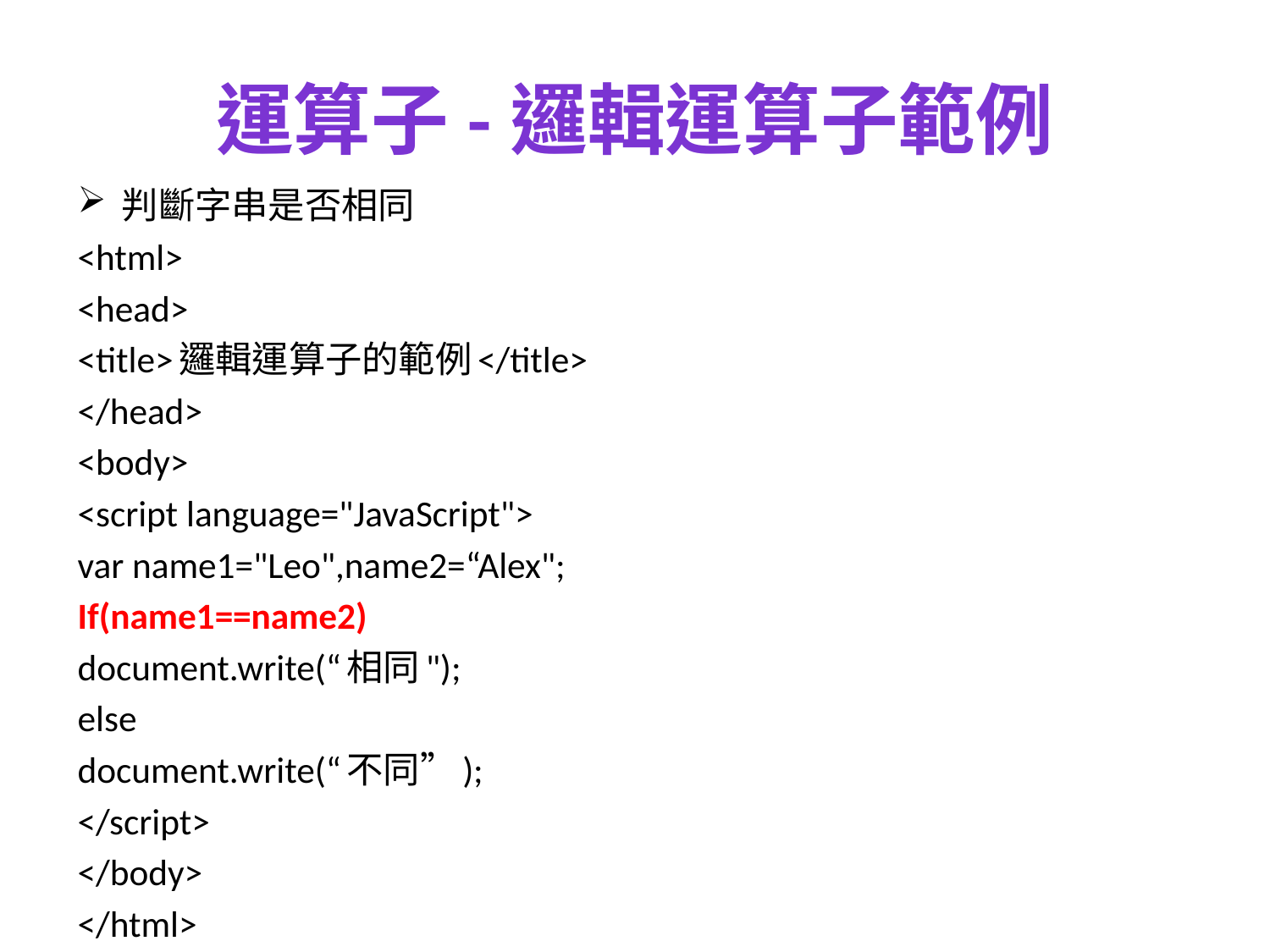

# 運算子-邏輯運算子範例
判斷字串是否相同
<html>
<head>
<title>邏輯運算子的範例</title>
</head>
<body>
<script language="JavaScript">
var name1="Leo",name2=“Alex";
If(name1==name2)
document.write(“相同");
else
document.write(“不同”);
</script>
</body>
</html>